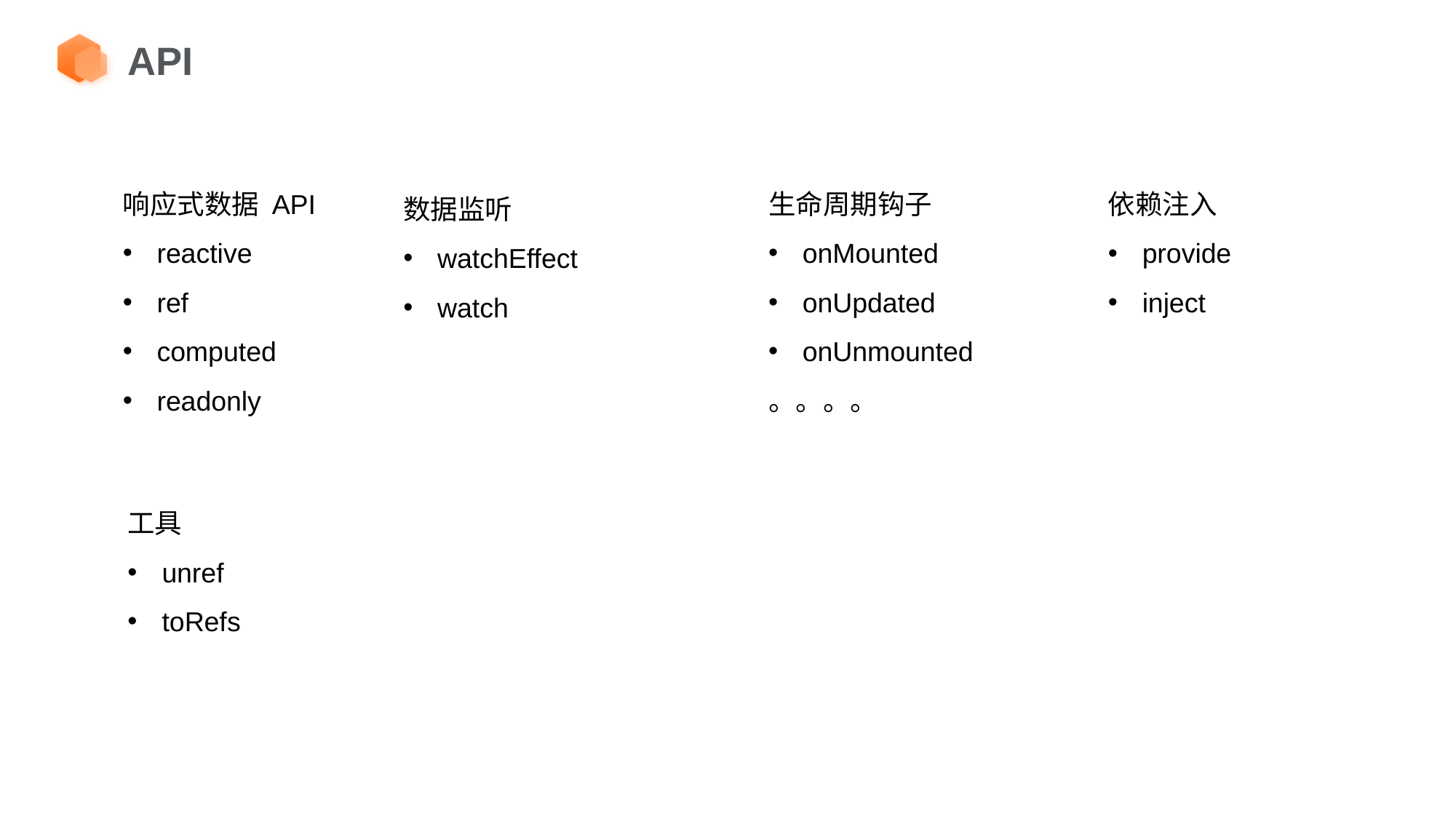

API
依赖注入
provide
inject
响应式数据 API
reactive
ref
computed
readonly

生命周期钩子
onMounted
onUpdated
onUnmounted
。。。。

数据监听
watchEffect
watch
工具
unref
toRefs